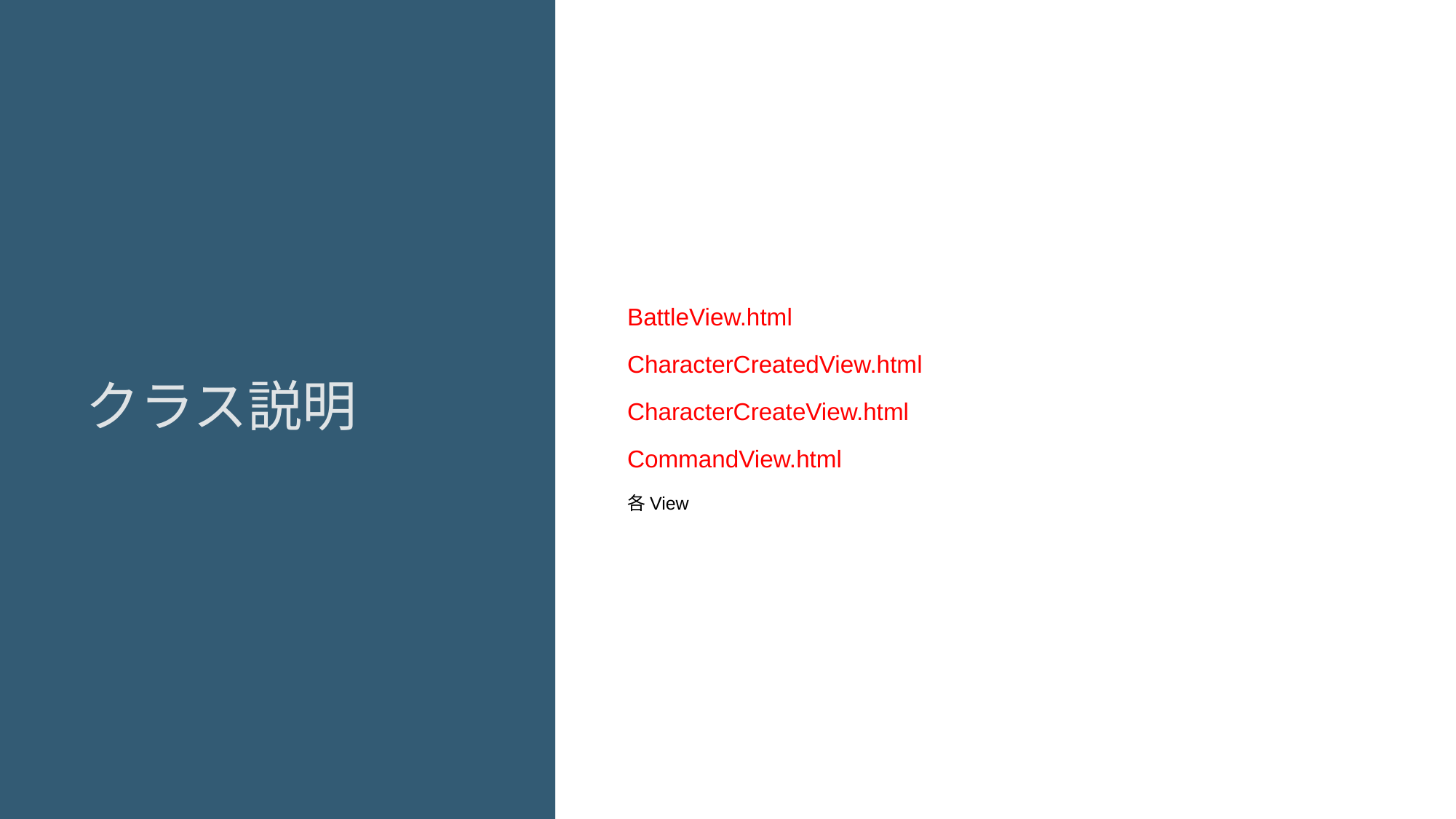

# クラス説明
BattleView.html
CharacterCreatedView.html
CharacterCreateView.html
CommandView.html
各View